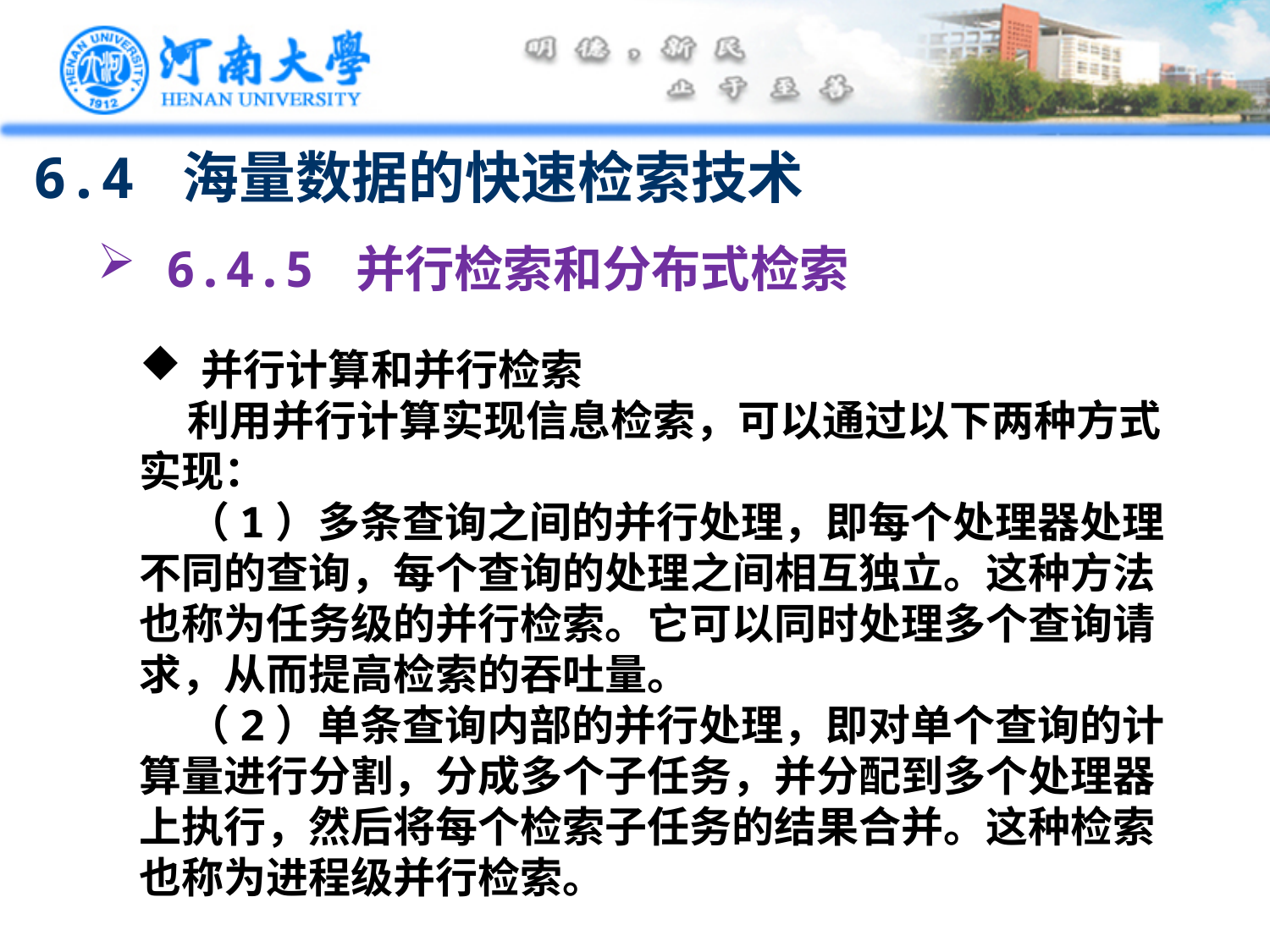

6.4 海量数据的快速检索技术
 6.4.5 并行检索和分布式检索
 并行计算和并行检索
    利用并行计算实现信息检索，可以通过以下两种方式实现：
    （1）多条查询之间的并行处理，即每个处理器处理不同的查询，每个查询的处理之间相互独立。这种方法也称为任务级的并行检索。它可以同时处理多个查询请求，从而提高检索的吞吐量。
    （2）单条查询内部的并行处理，即对单个查询的计算量进行分割，分成多个子任务，并分配到多个处理器上执行，然后将每个检索子任务的结果合并。这种检索也称为进程级并行检索。